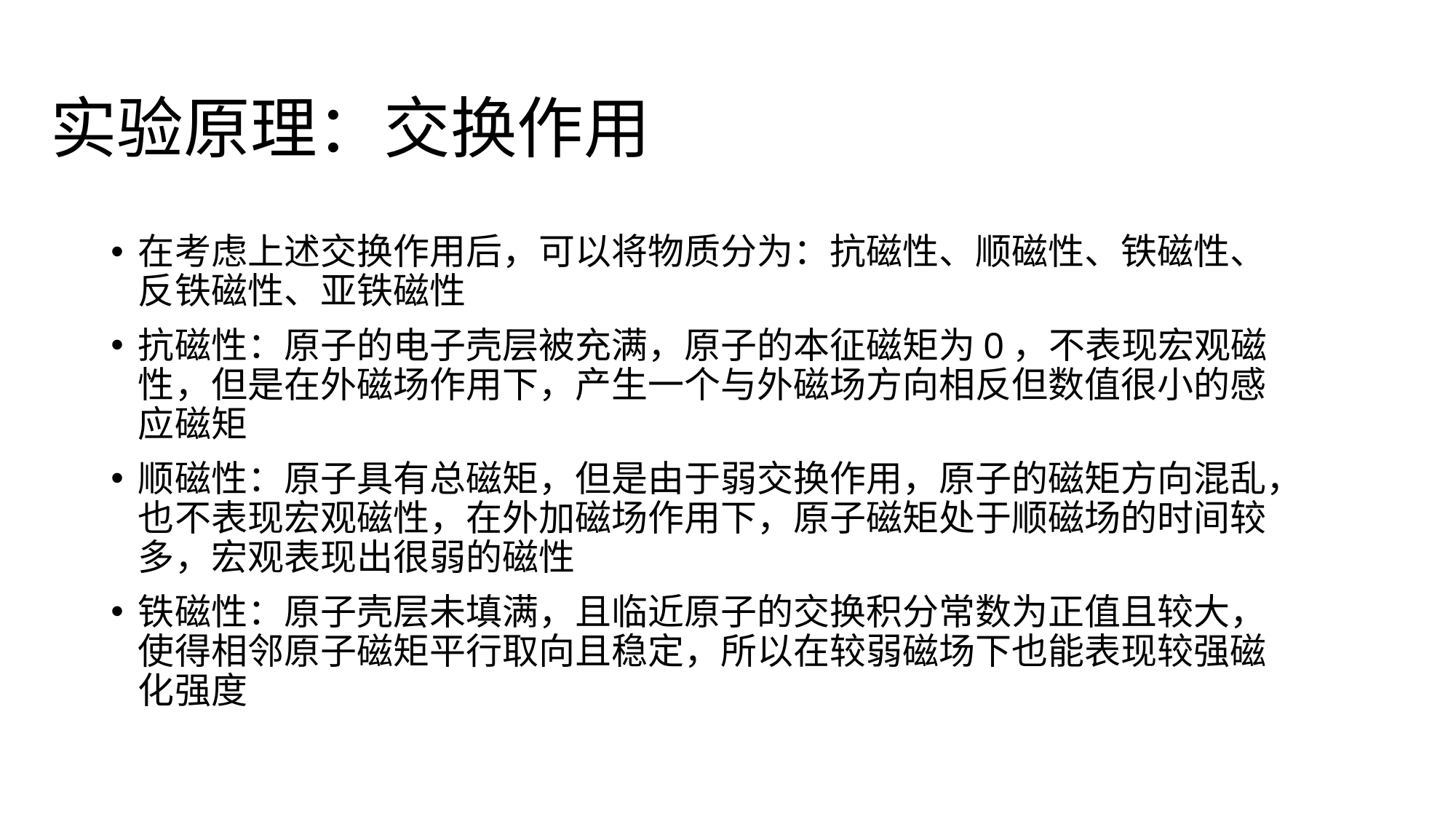

# 实验原理：交换作用
在考虑上述交换作用后，可以将物质分为：抗磁性、顺磁性、铁磁性、反铁磁性、亚铁磁性
抗磁性：原子的电子壳层被充满，原子的本征磁矩为0，不表现宏观磁性，但是在外磁场作用下，产生一个与外磁场方向相反但数值很小的感应磁矩
顺磁性：原子具有总磁矩，但是由于弱交换作用，原子的磁矩方向混乱，也不表现宏观磁性，在外加磁场作用下，原子磁矩处于顺磁场的时间较多，宏观表现出很弱的磁性
铁磁性：原子壳层未填满，且临近原子的交换积分常数为正值且较大，使得相邻原子磁矩平行取向且稳定，所以在较弱磁场下也能表现较强磁化强度